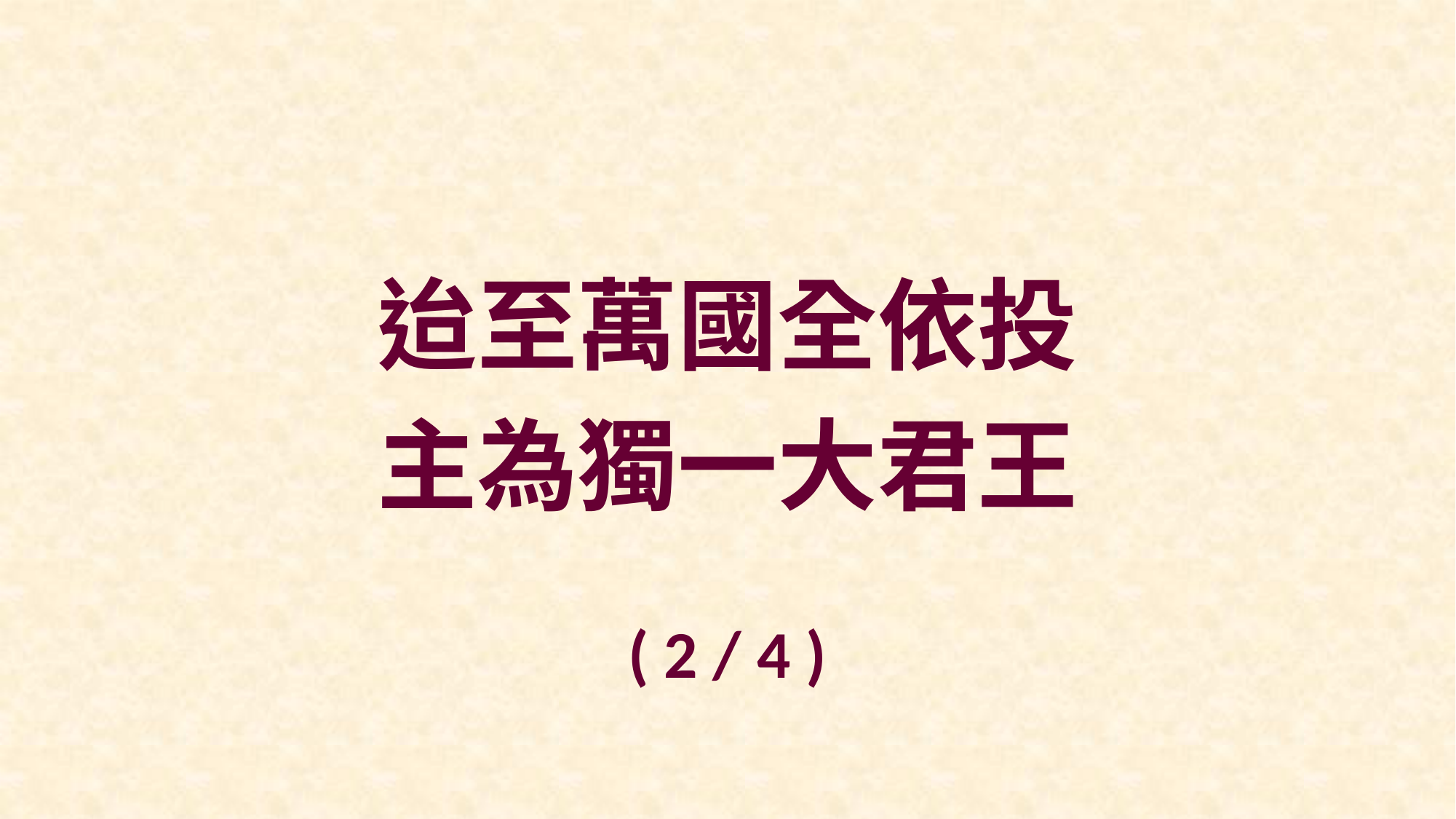

迨至萬國全依投
主為獨一大君王
( 2 / 4 )